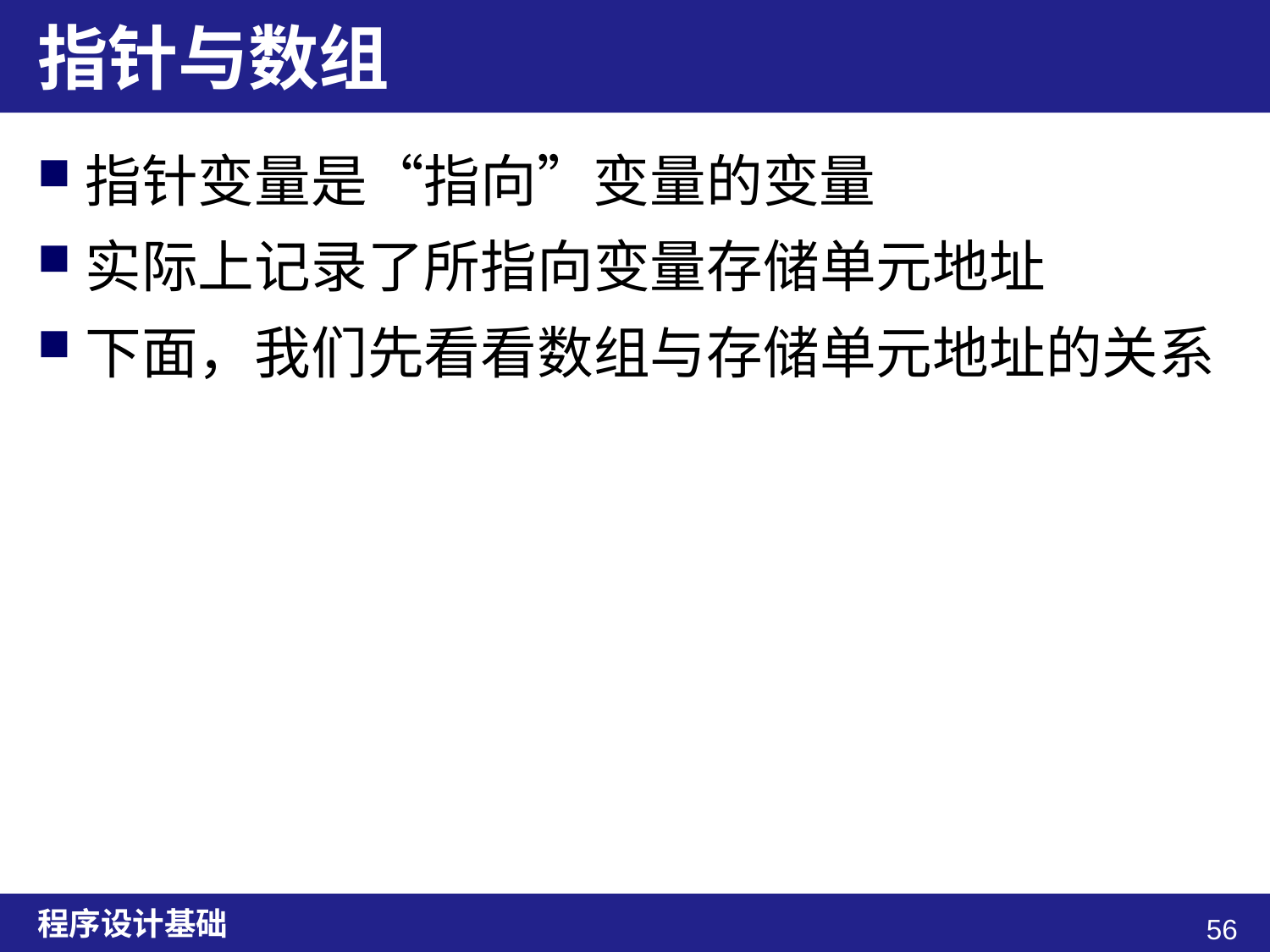

# 指针与数组
指针变量是“指向”变量的变量
实际上记录了所指向变量存储单元地址
下面，我们先看看数组与存储单元地址的关系